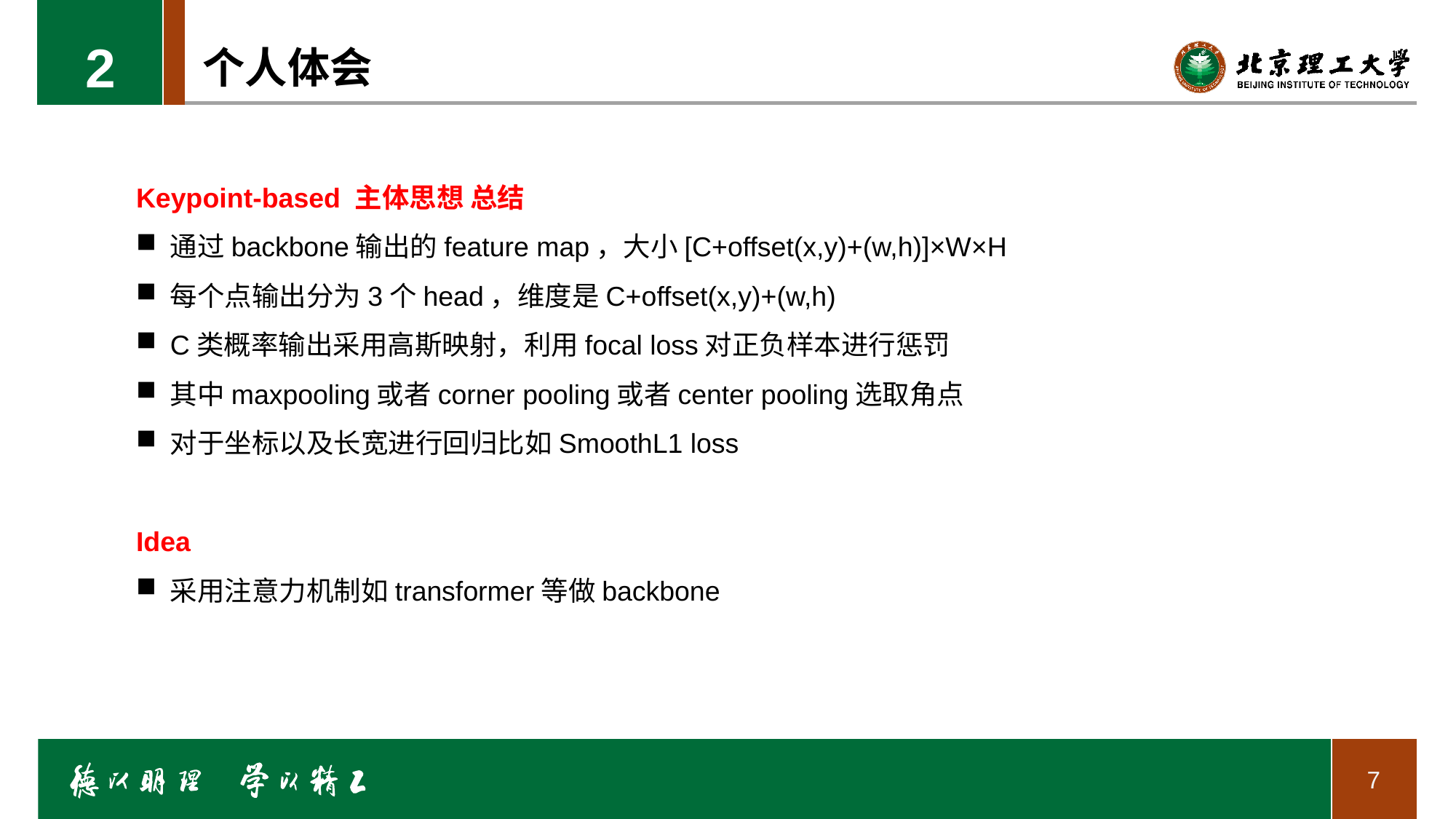

2
# 个人体会
Keypoint-based 主体思想 总结
通过backbone输出的feature map，大小[C+offset(x,y)+(w,h)]×W×H
每个点输出分为3个head，维度是C+offset(x,y)+(w,h)
C类概率输出采用高斯映射，利用focal loss对正负样本进行惩罚
其中maxpooling或者corner pooling或者center pooling选取角点
对于坐标以及长宽进行回归比如SmoothL1 loss

Idea
采用注意力机制如transformer等做backbone